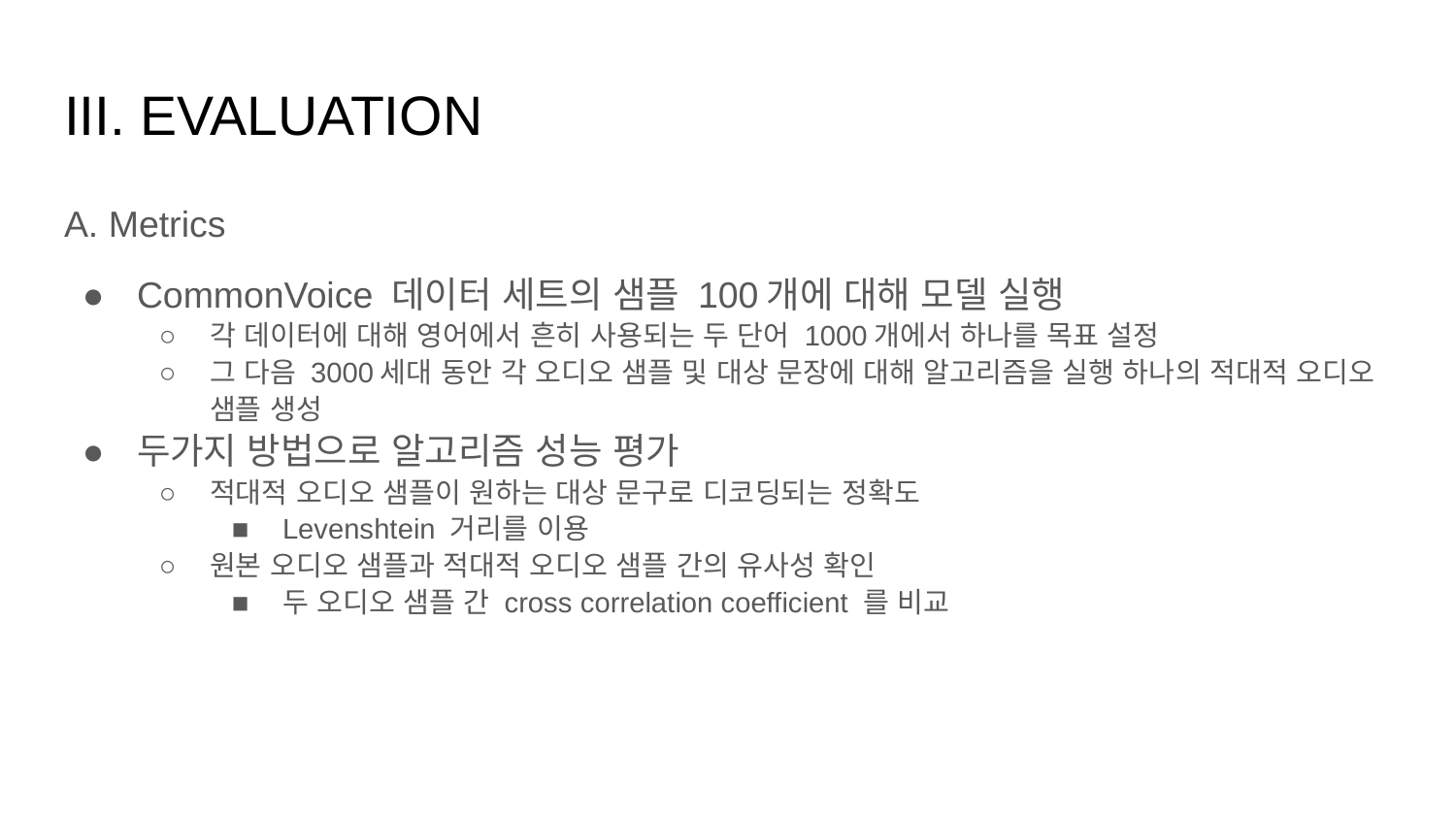

# III. EVALUATION
A. Metrics
CommonVoice 데이터 세트의 샘플 100개에 대해 모델 실행
각 데이터에 대해 영어에서 흔히 사용되는 두 단어 1000개에서 하나를 목표 설정
그 다음 3000세대 동안 각 오디오 샘플 및 대상 문장에 대해 알고리즘을 실행 하나의 적대적 오디오 샘플 생성
두가지 방법으로 알고리즘 성능 평가
적대적 오디오 샘플이 원하는 대상 문구로 디코딩되는 정확도
Levenshtein 거리를 이용
원본 오디오 샘플과 적대적 오디오 샘플 간의 유사성 확인
두 오디오 샘플 간 cross correlation coefficient 를 비교